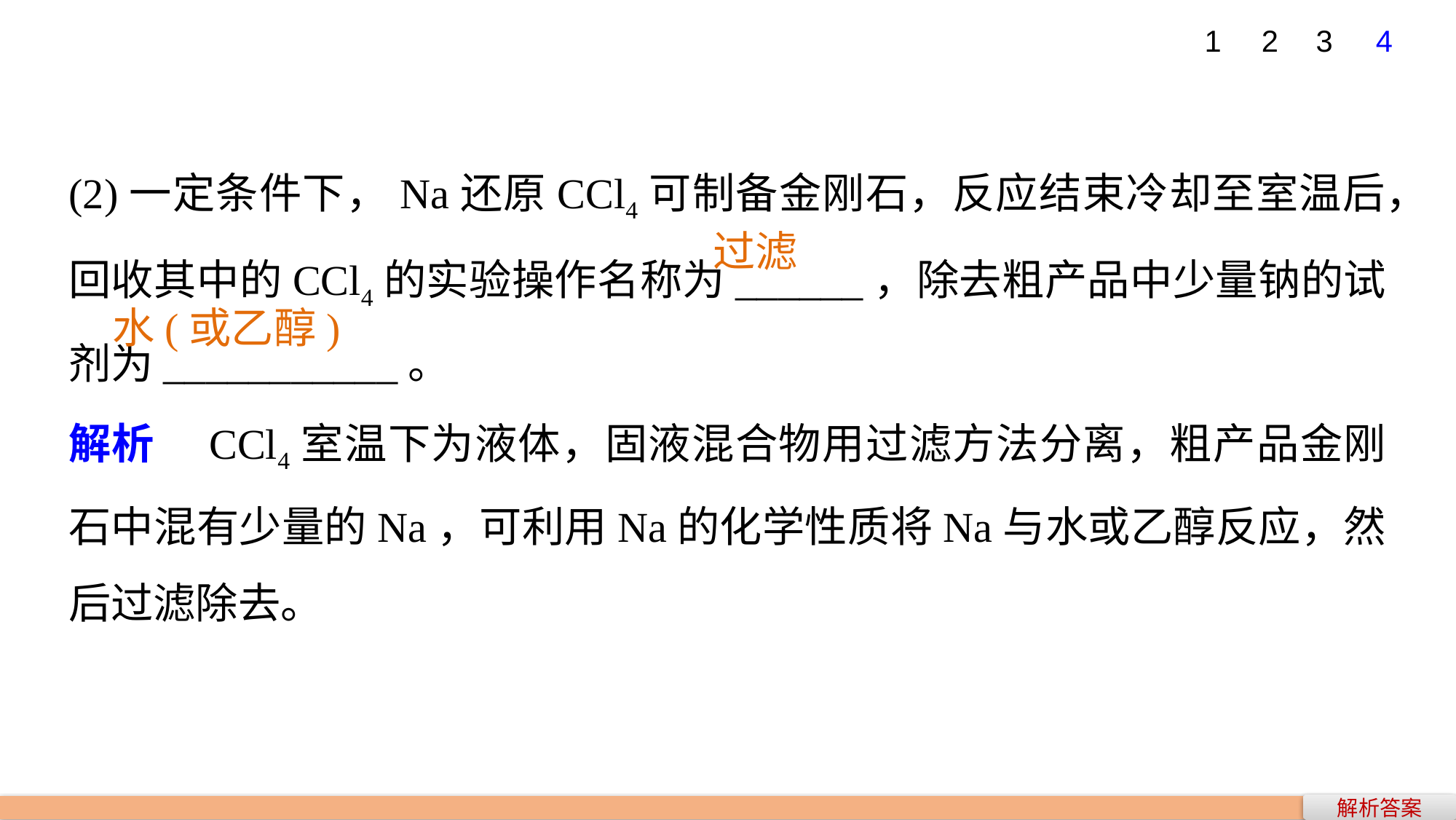

1
2
3
4
(2)一定条件下，Na还原CCl4可制备金刚石，反应结束冷却至室温后，回收其中的CCl4的实验操作名称为______，除去粗产品中少量钠的试剂为___________。
解析　CCl4室温下为液体，固液混合物用过滤方法分离，粗产品金刚石中混有少量的Na，可利用Na的化学性质将Na与水或乙醇反应，然后过滤除去。
过滤
水(或乙醇)
解析答案